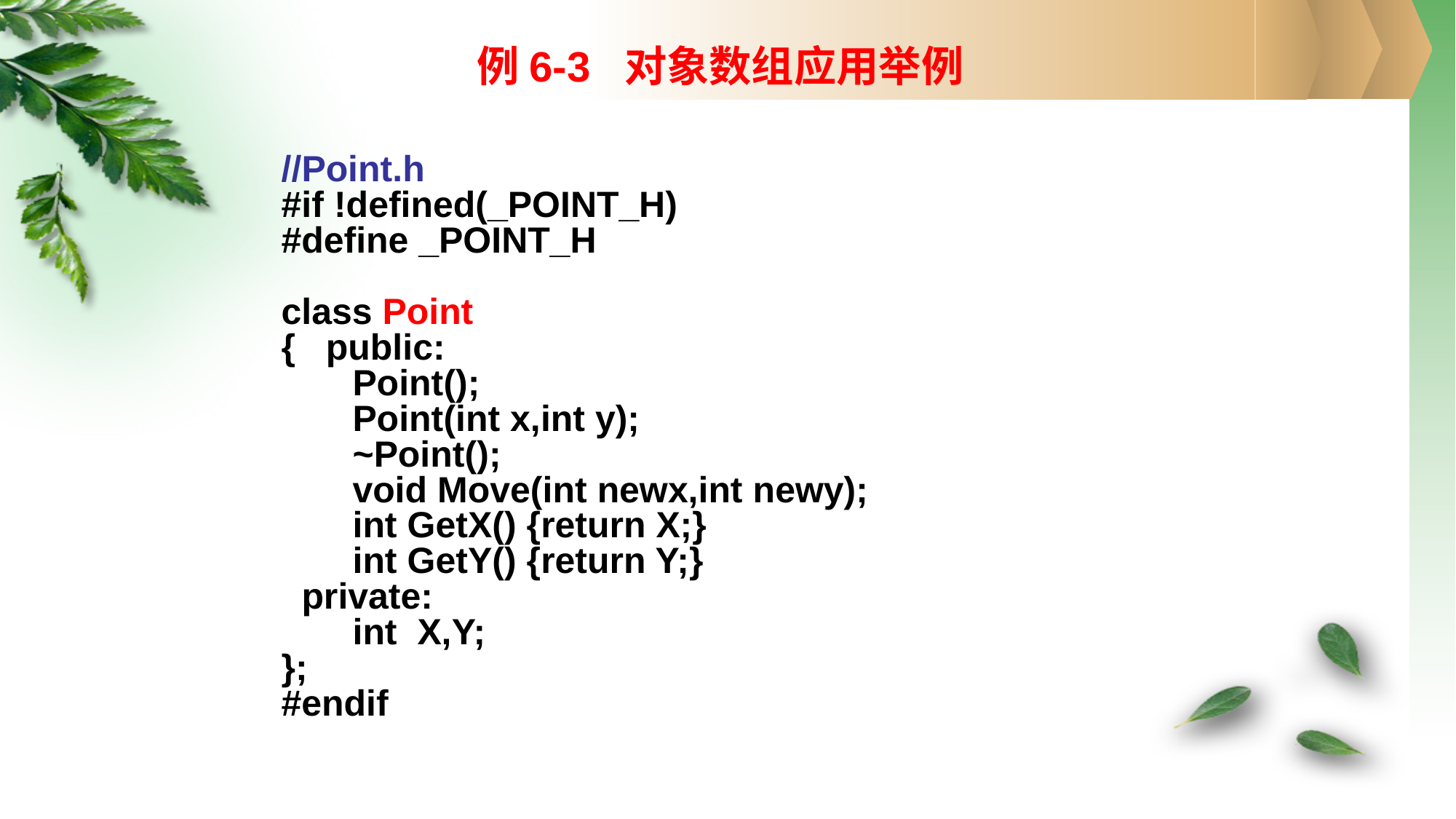

# 例6-3  对象数组应用举例
//Point.h
#if !defined(_POINT_H)
#define _POINT_H

class Point
{   public:
       Point();
       Point(int x,int y);
       ~Point();
       void Move(int newx,int newy);
       int GetX() {return X;}
       int GetY() {return Y;}
  private:
       int  X,Y;
};
#endif